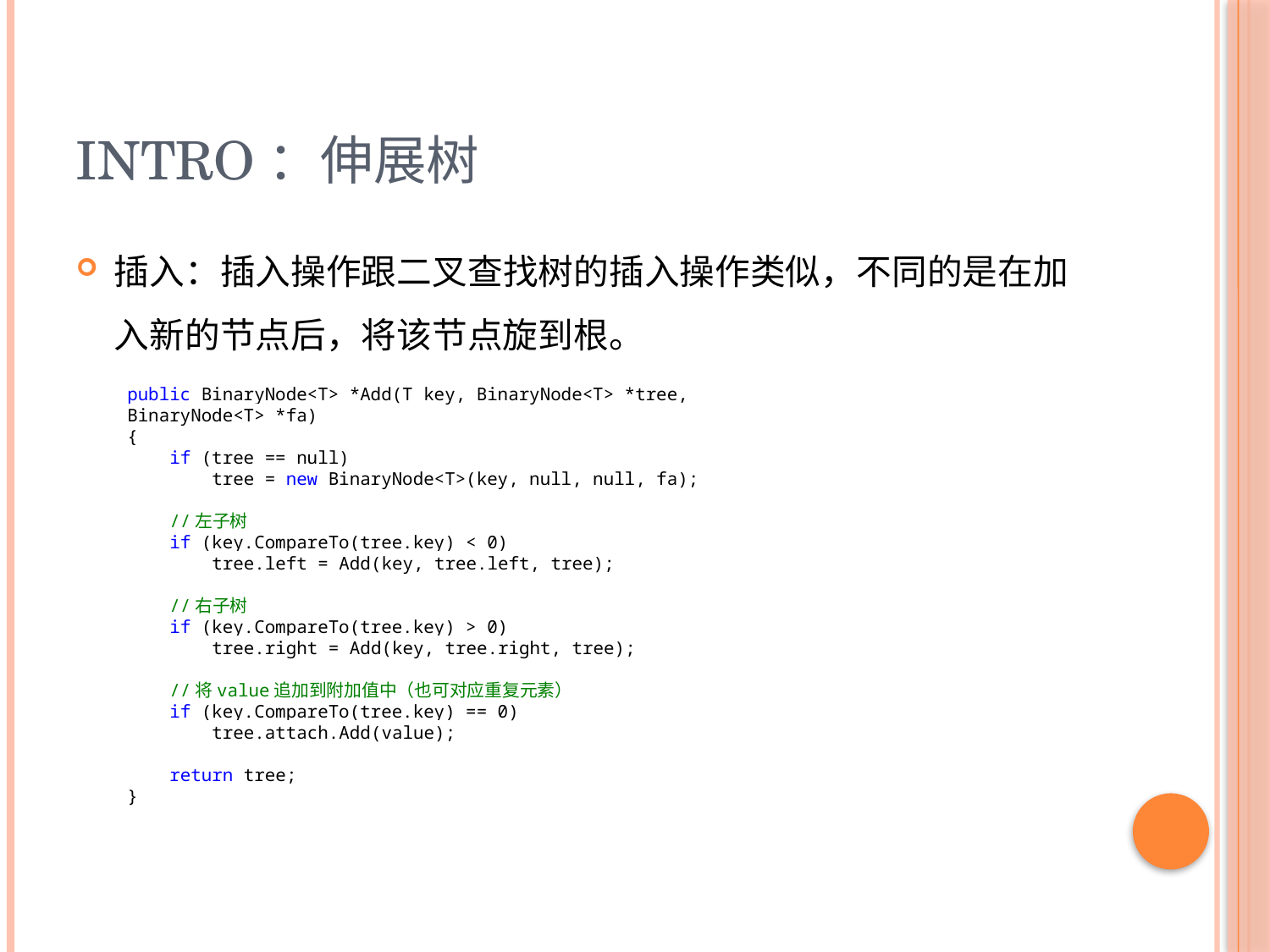

# Intro：伸展树
插入：插入操作跟二叉查找树的插入操作类似，不同的是在加入新的节点后，将该节点旋到根。
public BinaryNode<T> *Add(T key, BinaryNode<T> *tree, BinaryNode<T> *fa)
{
    if (tree == null)
        tree = new BinaryNode<T>(key, null, null, fa);

    //左子树
    if (key.CompareTo(tree.key) < 0)
        tree.left = Add(key, tree.left, tree);

    //右子树
    if (key.CompareTo(tree.key) > 0)
        tree.right = Add(key, tree.right, tree);

    //将value追加到附加值中（也可对应重复元素）
    if (key.CompareTo(tree.key) == 0)
        tree.attach.Add(value);

    return tree;
}